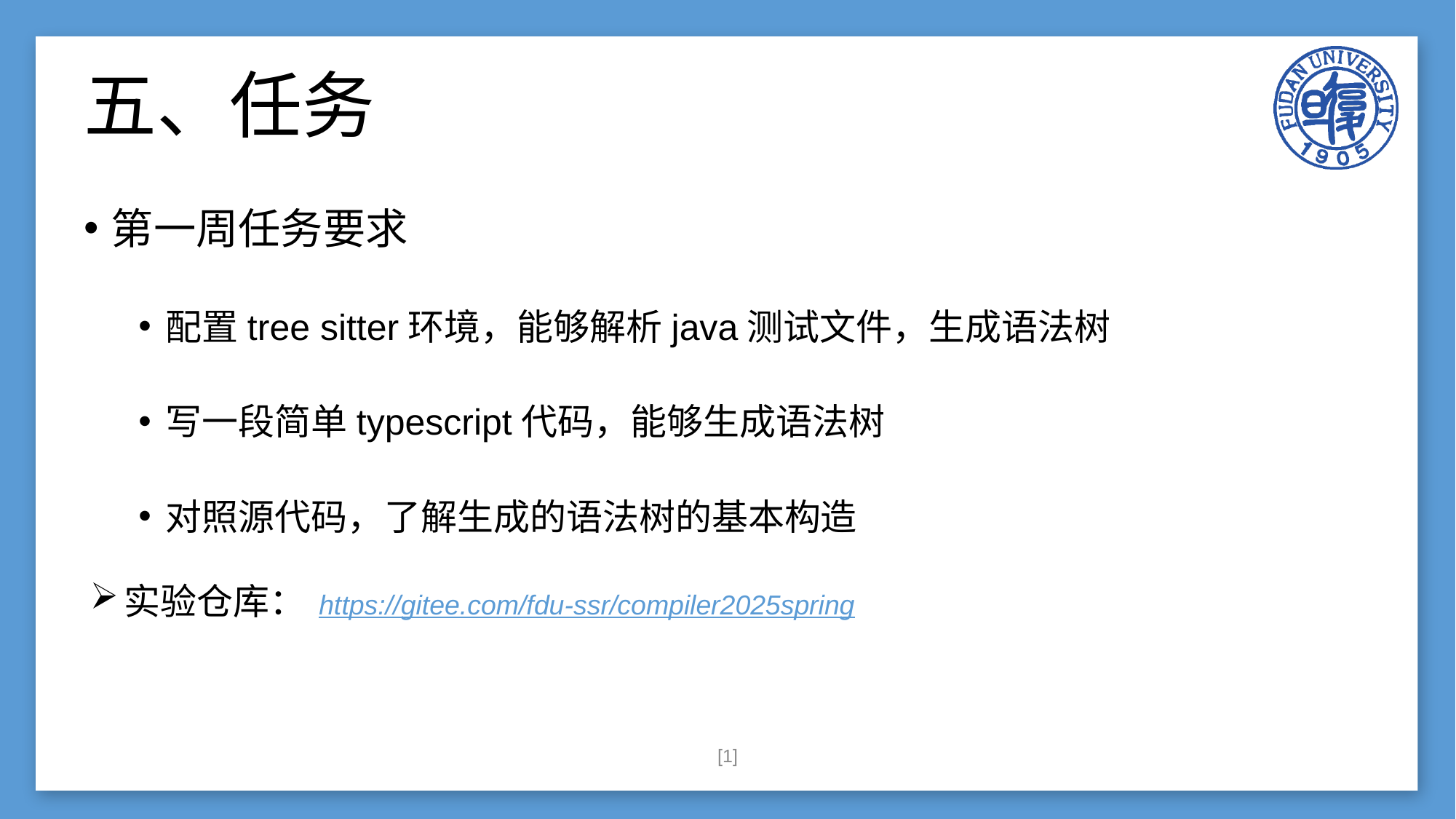

# 五、任务
第一周任务要求
配置tree sitter环境，能够解析java测试文件，生成语法树
写一段简单typescript代码，能够生成语法树
对照源代码，了解生成的语法树的基本构造

实验仓库： https://gitee.com/fdu-ssr/compiler2025spring
18
[1]